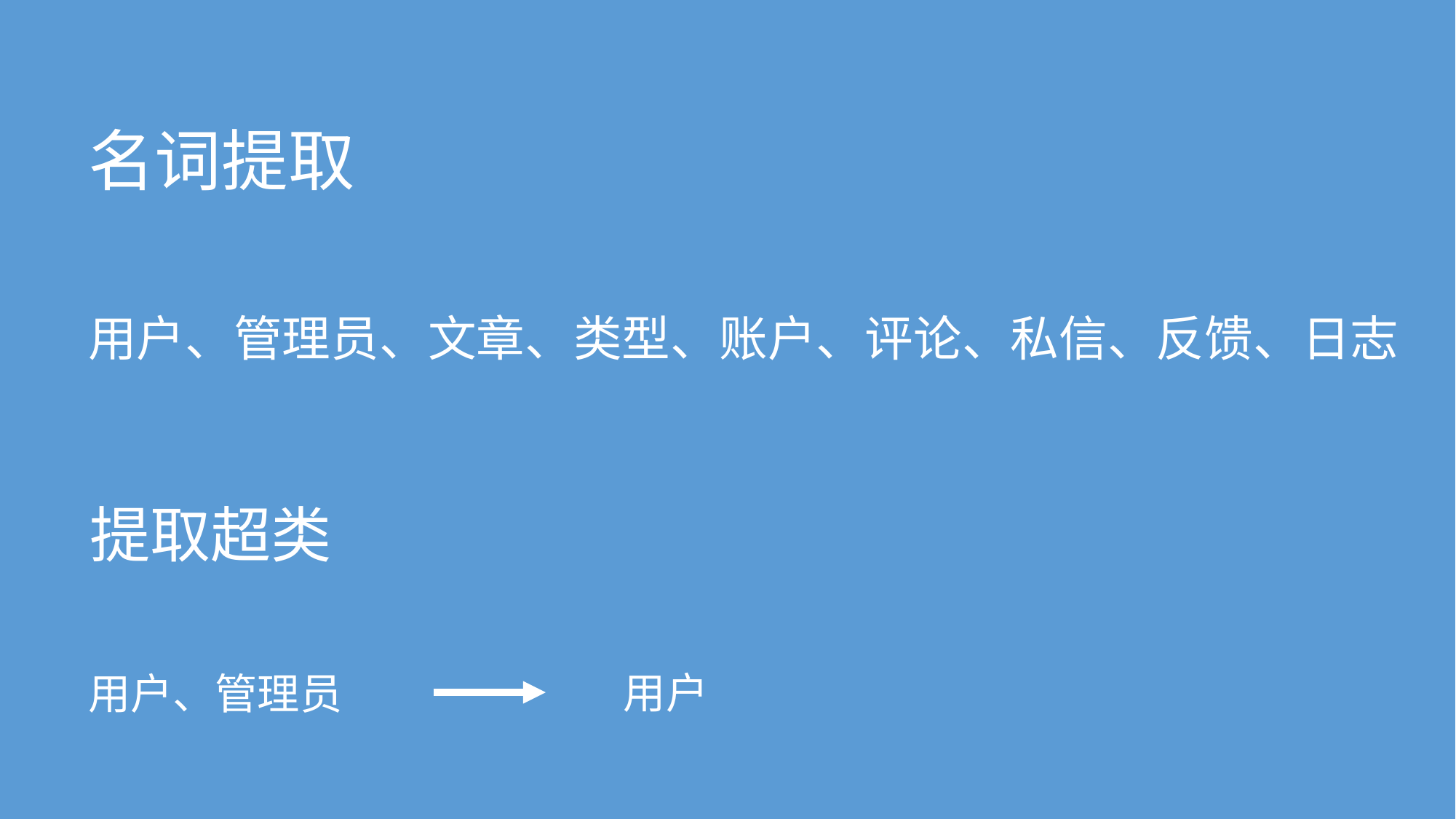

# 名词提取
用户、管理员、文章、类型、账户、评论、私信、反馈、日志

提取超类
用户
用户、管理员